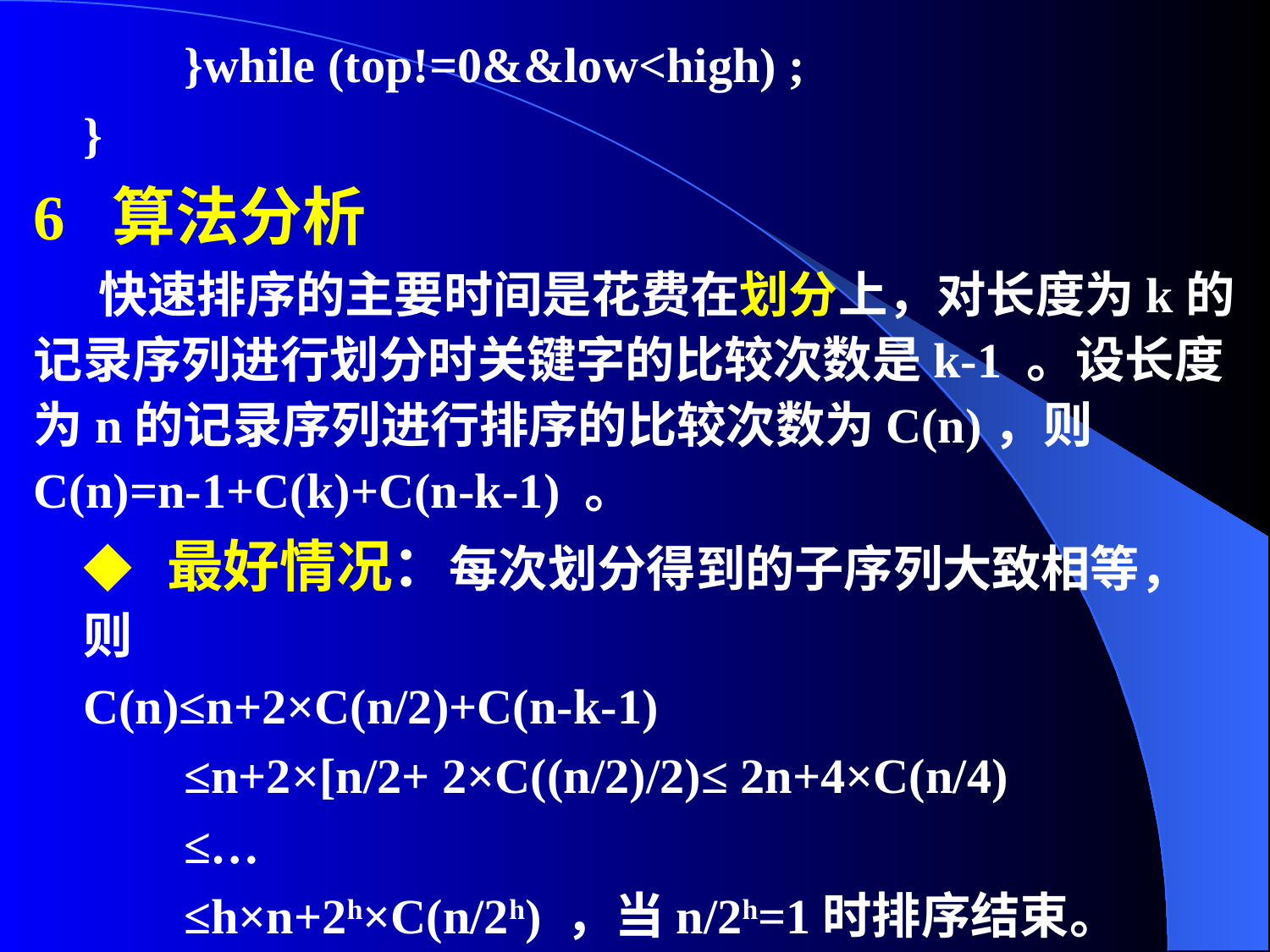

}while (top!=0&&low<high) ;
}
6  算法分析
       快速排序的主要时间是花费在划分上，对长度为k的记录序列进行划分时关键字的比较次数是k-1 。设长度为n的记录序列进行排序的比较次数为C(n)，则C(n)=n-1+C(k)+C(n-k-1) 。
◆  最好情况：每次划分得到的子序列大致相等，则
C(n)≤n+2×C(n/2)+C(n-k-1)
≤n+2×[n/2+ 2×C((n/2)/2)≤ 2n+4×C(n/4)
≤…
≤h×n+2h×C(n/2h) ，当n/2h=1时排序结束。